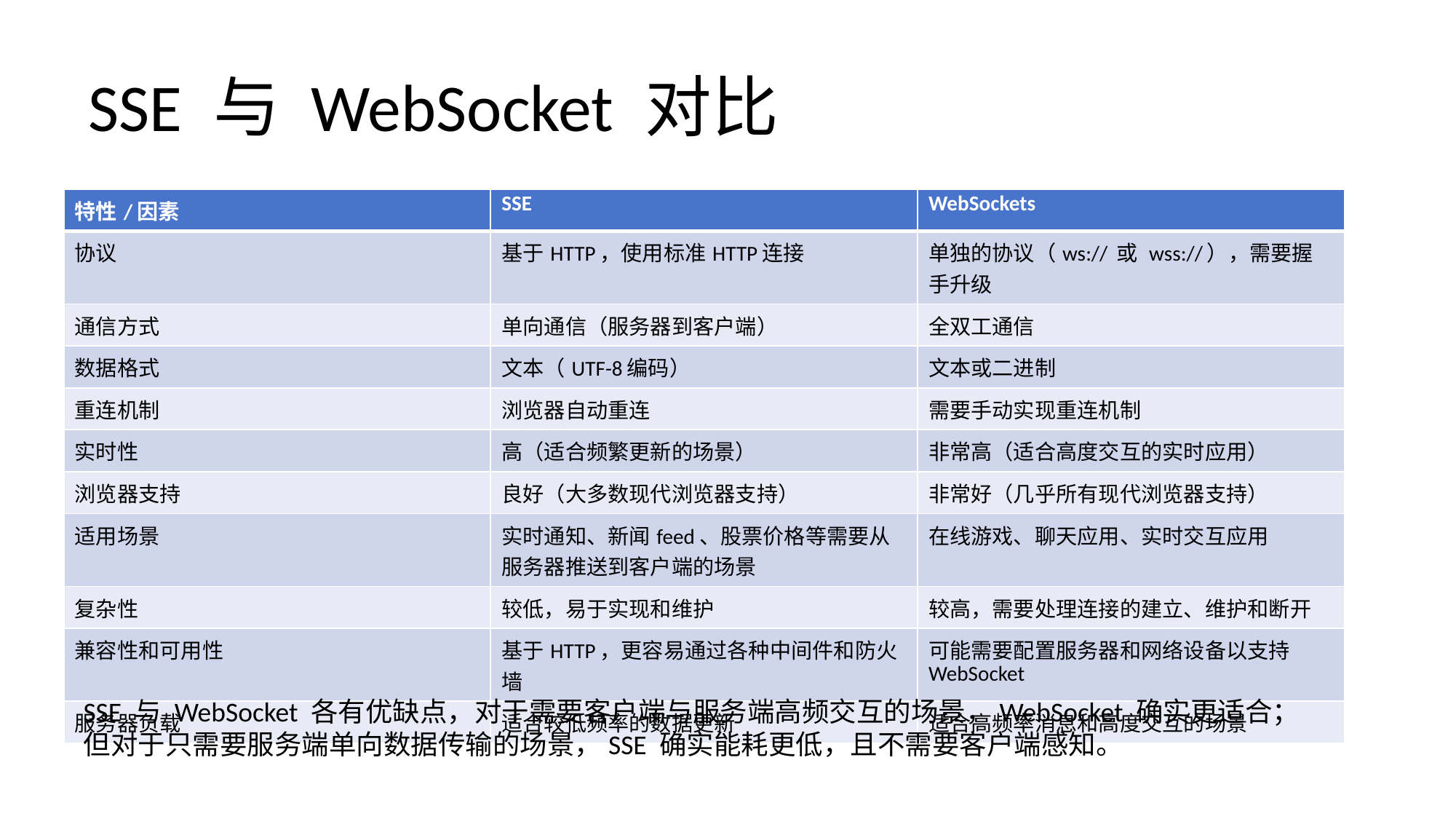

# SSE 与 WebSocket 对比
| 特性/因素 | SSE | WebSockets |
| --- | --- | --- |
| 协议 | 基于HTTP，使用标准HTTP连接 | 单独的协议（ws:// 或 wss://），需要握手升级 |
| 通信方式 | 单向通信（服务器到客户端） | 全双工通信 |
| 数据格式 | 文本（UTF-8编码） | 文本或二进制 |
| 重连机制 | 浏览器自动重连 | 需要手动实现重连机制 |
| 实时性 | 高（适合频繁更新的场景） | 非常高（适合高度交互的实时应用） |
| 浏览器支持 | 良好（大多数现代浏览器支持） | 非常好（几乎所有现代浏览器支持） |
| 适用场景 | 实时通知、新闻feed、股票价格等需要从服务器推送到客户端的场景 | 在线游戏、聊天应用、实时交互应用 |
| 复杂性 | 较低，易于实现和维护 | 较高，需要处理连接的建立、维护和断开 |
| 兼容性和可用性 | 基于HTTP，更容易通过各种中间件和防火墙 | 可能需要配置服务器和网络设备以支持WebSocket |
| 服务器负载 | 适合较低频率的数据更新 | 适合高频率消息和高度交互的场景 |
SSE 与 WebSocket 各有优缺点，对于需要客户端与服务端高频交互的场景，WebSocket 确实更适合；但对于只需要服务端单向数据传输的场景，SSE 确实能耗更低，且不需要客户端感知。